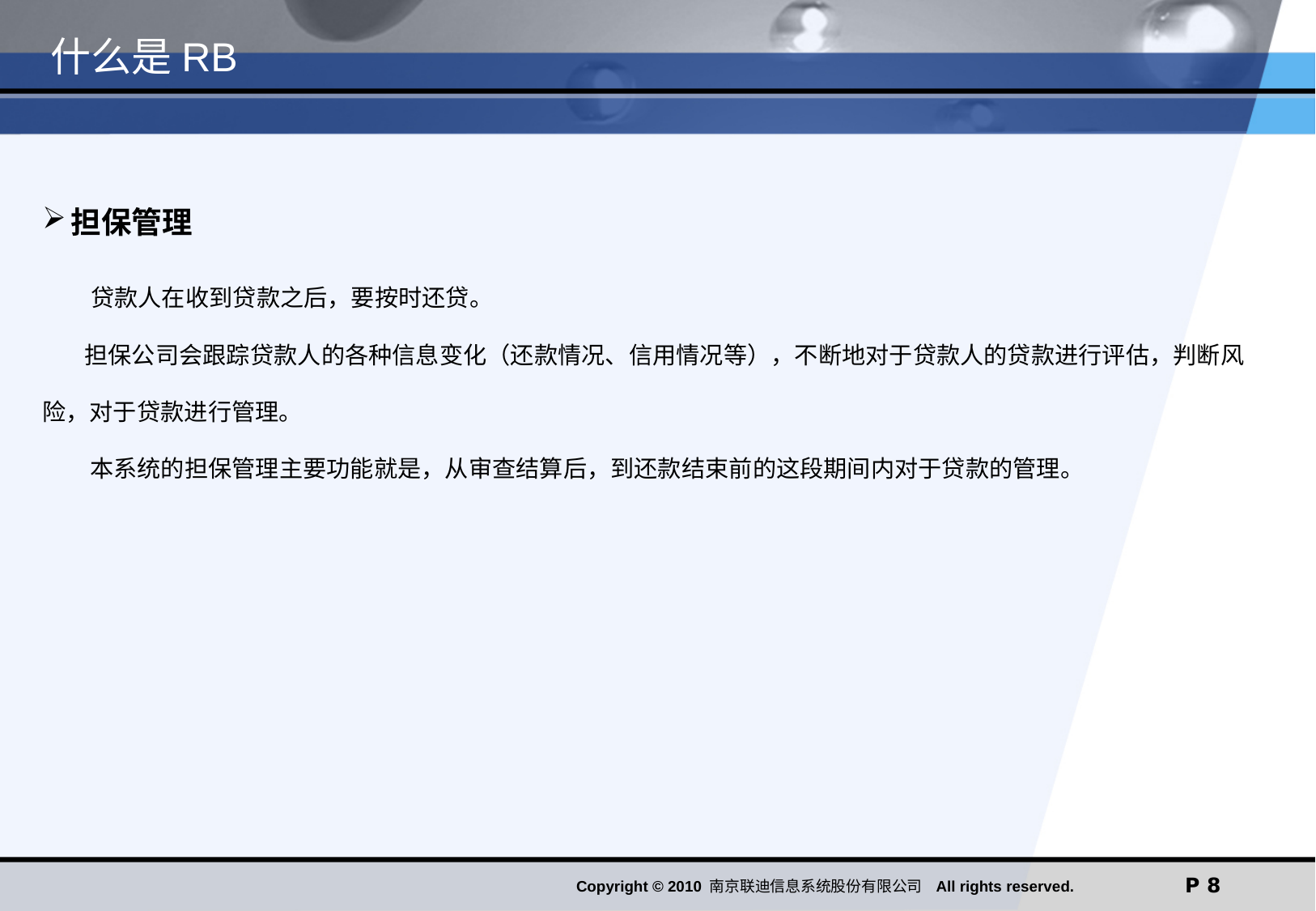

# 什么是RB
担保管理
      贷款人在收到贷款之后，要按时还贷。
       担保公司会跟踪贷款人的各种信息变化（还款情况、信用情况等），不断地对于贷款人的贷款进行评估，判断风险，对于贷款进行管理。
        本系统的担保管理主要功能就是，从审查结算后，到还款结束前的这段期间内对于贷款的管理。